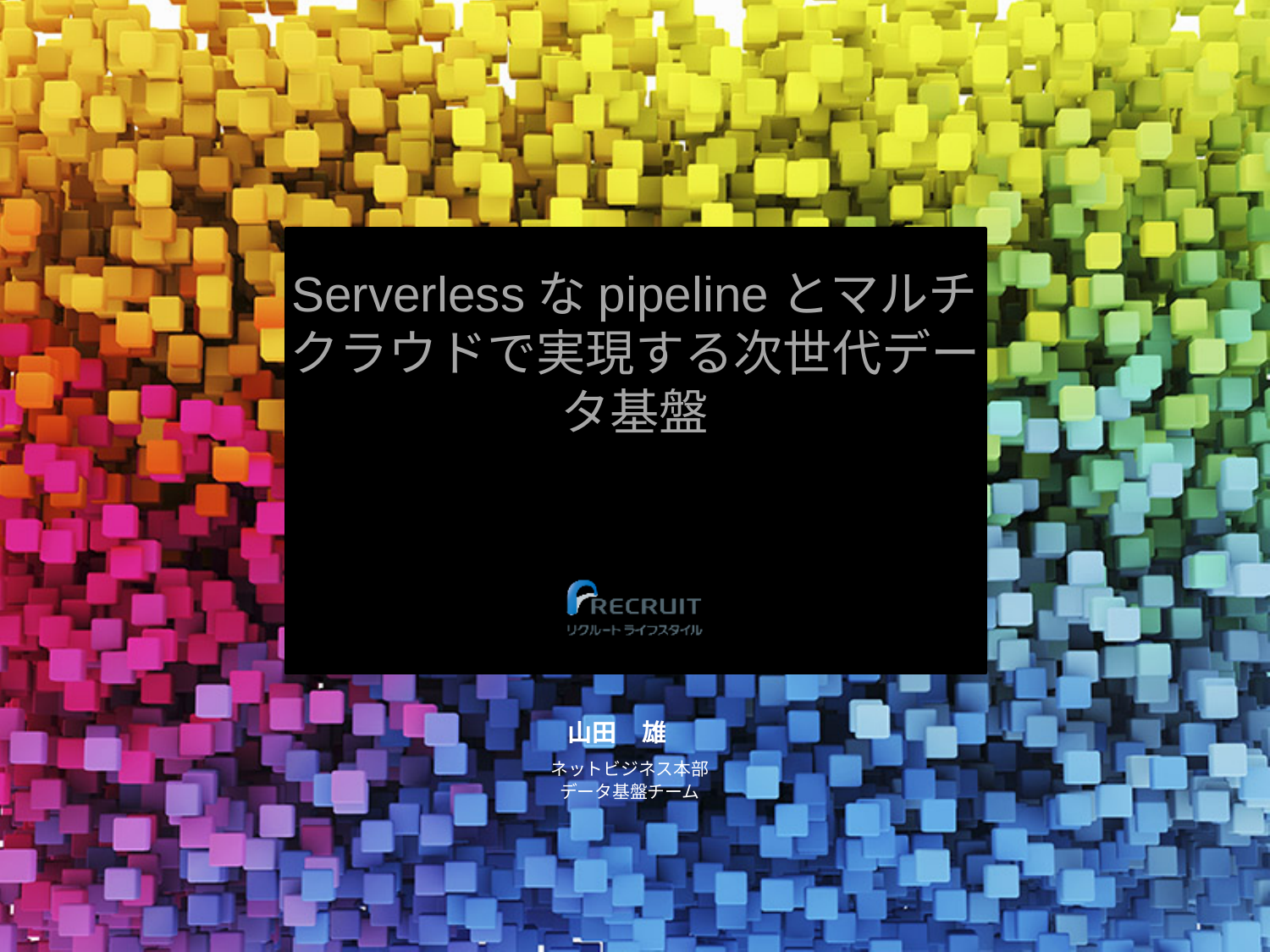

# Serverlessなpipelineとマルチクラウドで実現する次世代データ基盤
山田　雄
ネットビジネス本部
データ基盤チーム